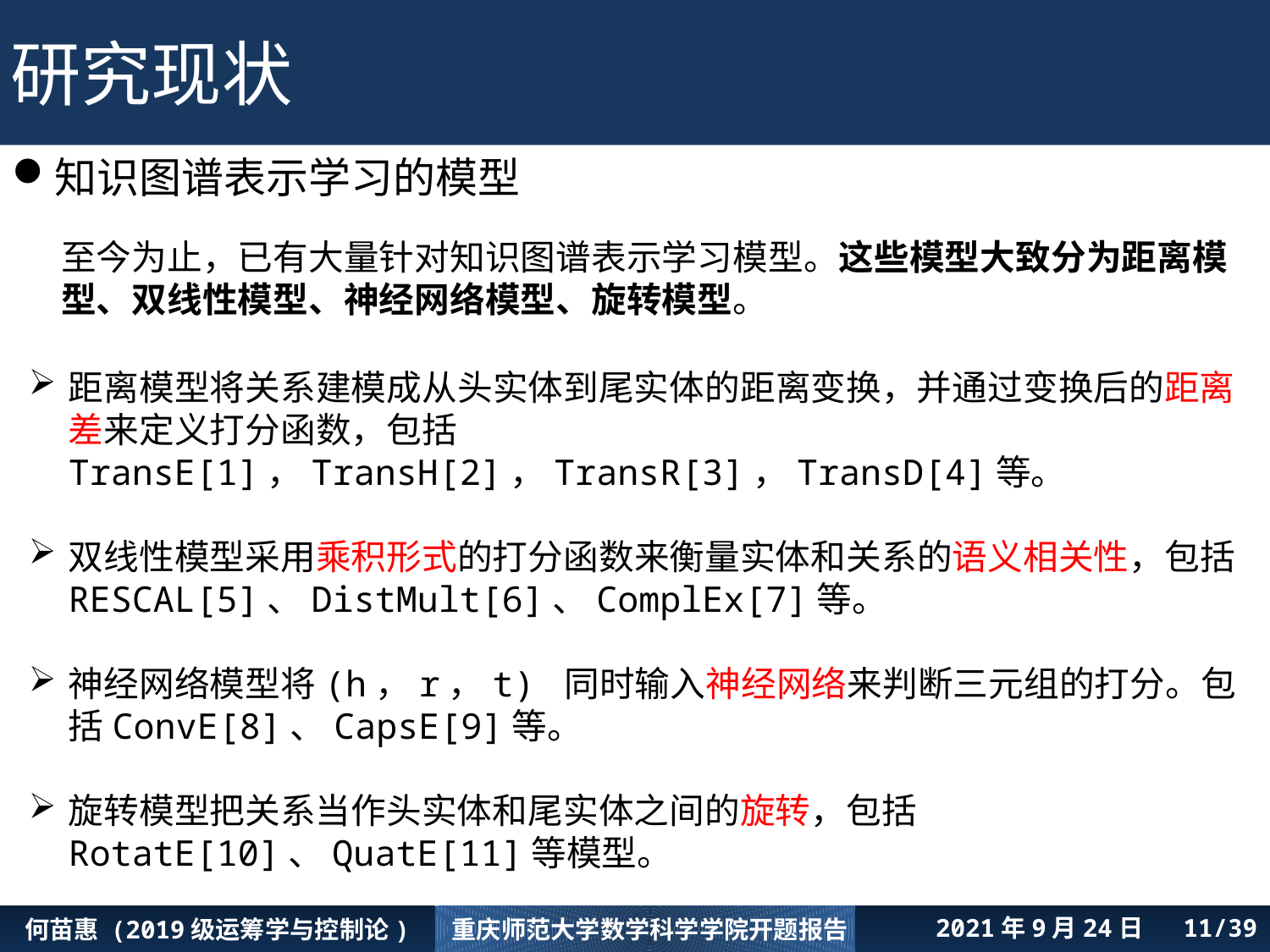

研究现状
知识图谱表示学习的模型
至今为止，已有大量针对知识图谱表示学习模型。这些模型大致分为距离模型、双线性模型、神经网络模型、旋转模型。
距离模型将关系建模成从头实体到尾实体的距离变换，并通过变换后的距离差来定义打分函数，包括TransE[1]，TransH[2]，TransR[3]，TransD[4]等。

双线性模型采用乘积形式的打分函数来衡量实体和关系的语义相关性，包括RESCAL[5]、DistMult[6]、ComplEx[7]等。

神经网络模型将(h，r，t) 同时输入神经网络来判断三元组的打分。包括ConvE[8]、CapsE[9]等。

旋转模型把关系当作头实体和尾实体之间的旋转，包括RotatE[10]、QuatE[11]等模型。
何苗惠 (2019级运筹学与控制论)
重庆师范大学数学科学学院开题报告
2021年9月24日      11/39